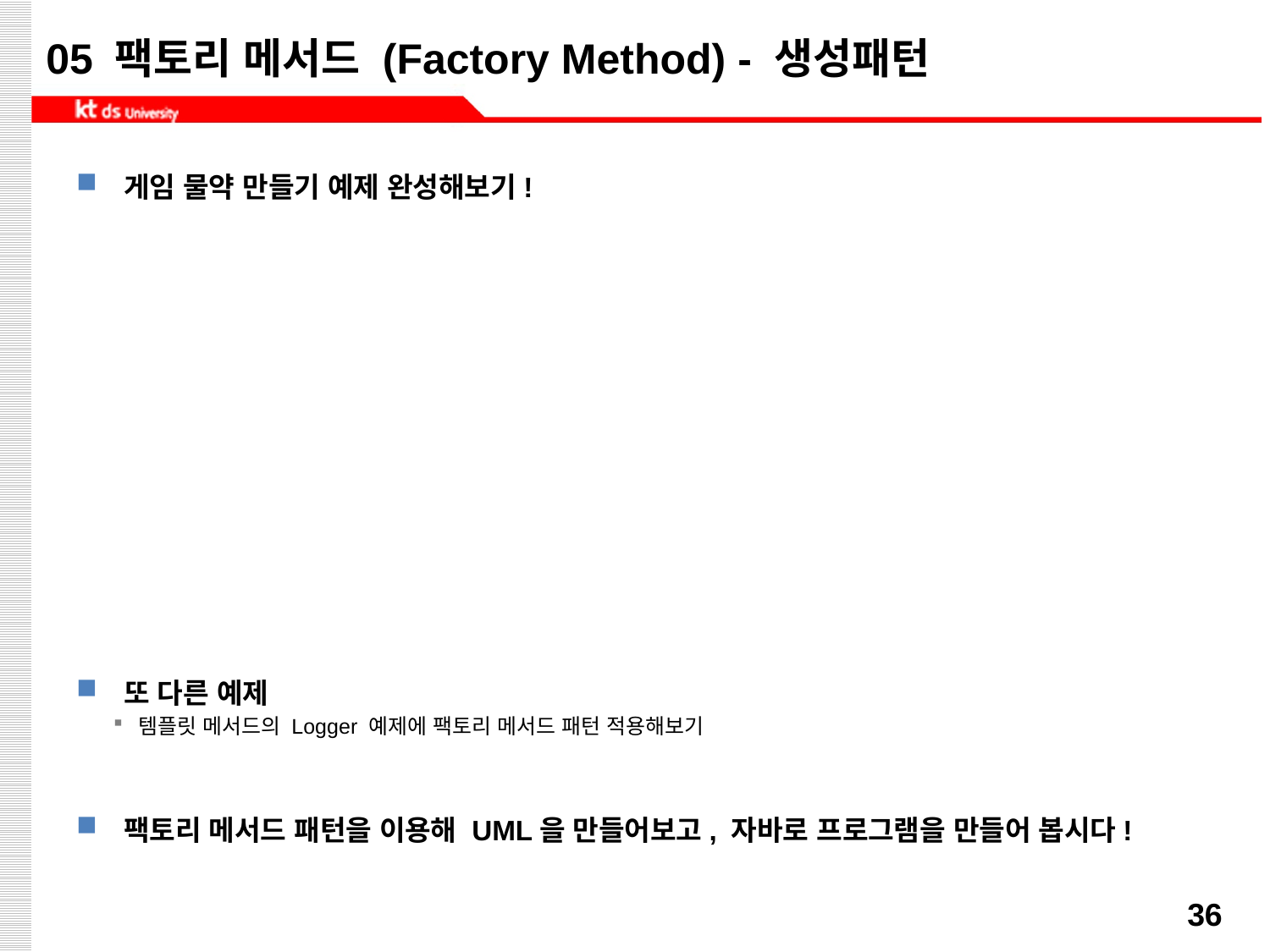

# 05 팩토리 메서드 (Factory Method) - 생성패턴
게임 물약 만들기 예제 완성해보기!

또 다른 예제
템플릿 메서드의 Logger 예제에 팩토리 메서드 패턴 적용해보기

팩토리 메서드 패턴을 이용해 UML을 만들어보고, 자바로 프로그램을 만들어 봅시다!